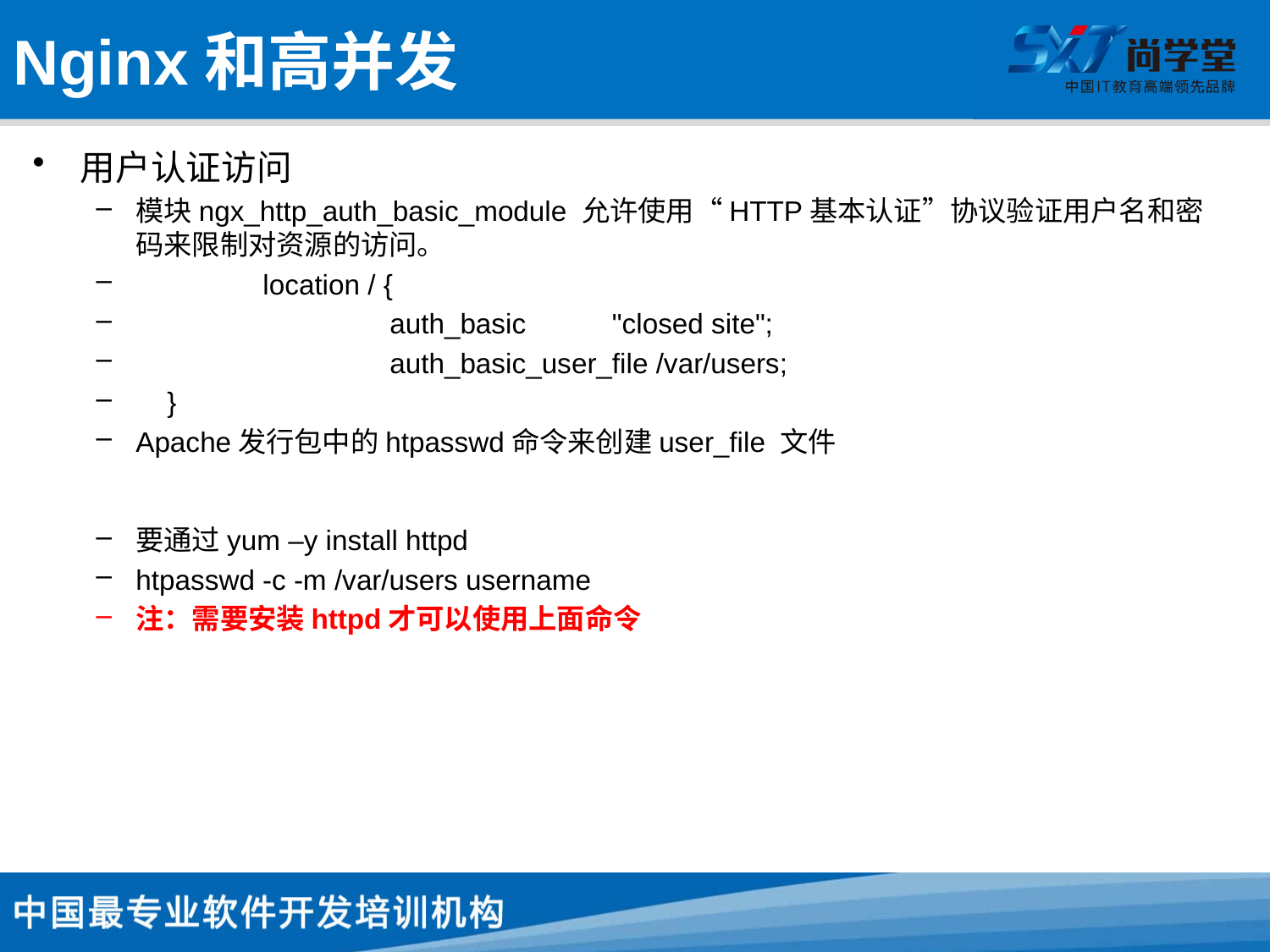

# Nginx和高并发
用户认证访问
模块ngx_http_auth_basic_module 允许使用“HTTP基本认证”协议验证用户名和密码来限制对资源的访问。
	location / {
		auth_basic           "closed site";
		auth_basic_user_file /var/users;
    }
Apache发行包中的htpasswd命令来创建user_file 文件

要通过yum –y install httpd
htpasswd -c -m /var/users username
注：需要安装httpd才可以使用上面命令